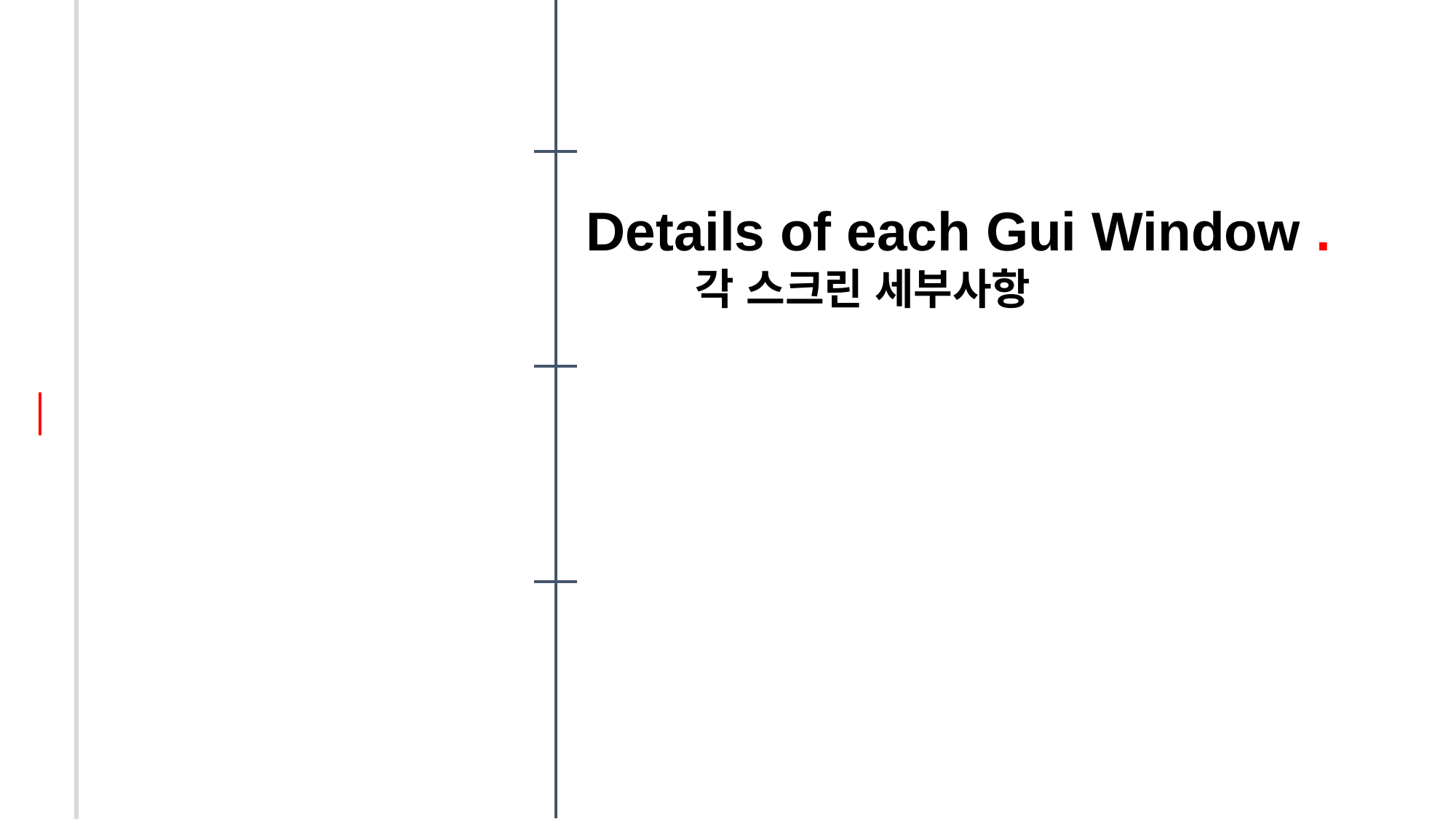

Details of each Gui Window .
	 	각 스크린 세부사항